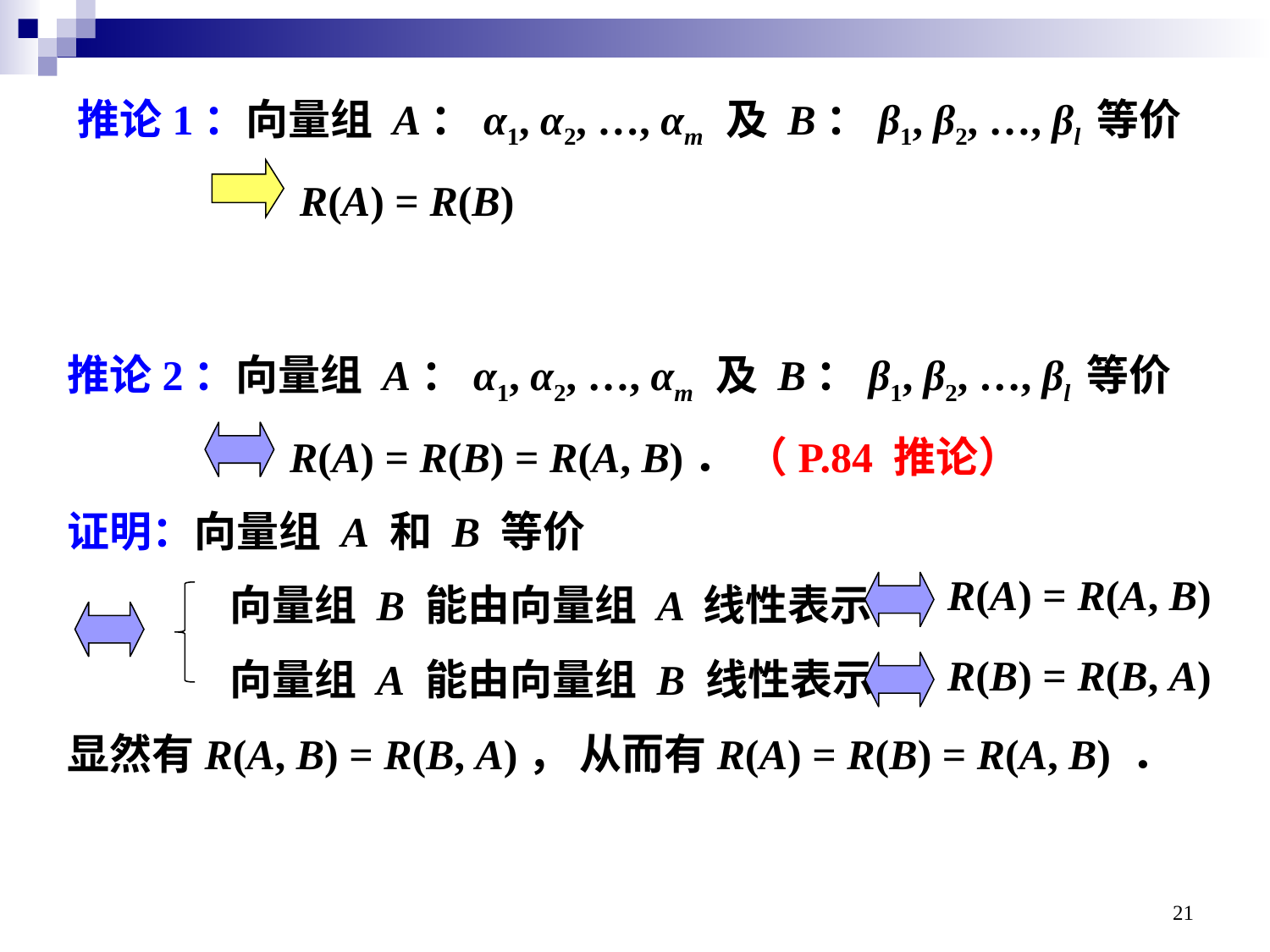

推论1：向量组 A：α1, α2, …, αm  及 B：β1, β2, …, βl 等价
                     R(A) = R(B)

推论2：向量组 A：α1, α2, …, αm  及 B：β1, β2, …, βl 等价
                     R(A) = R(B) = R(A, B)． （P.84 推论）
证明：向量组 A 和 B 等价
                向量组 B 能由向量组 A 线性表示
                向量组 A 能由向量组 B 线性表示
显然有R(A, B) = R(B, A)， 从而有R(A) = R(B) = R(A, B) ．

R(A) = R(A, B)

R(B) = R(B, A)

21